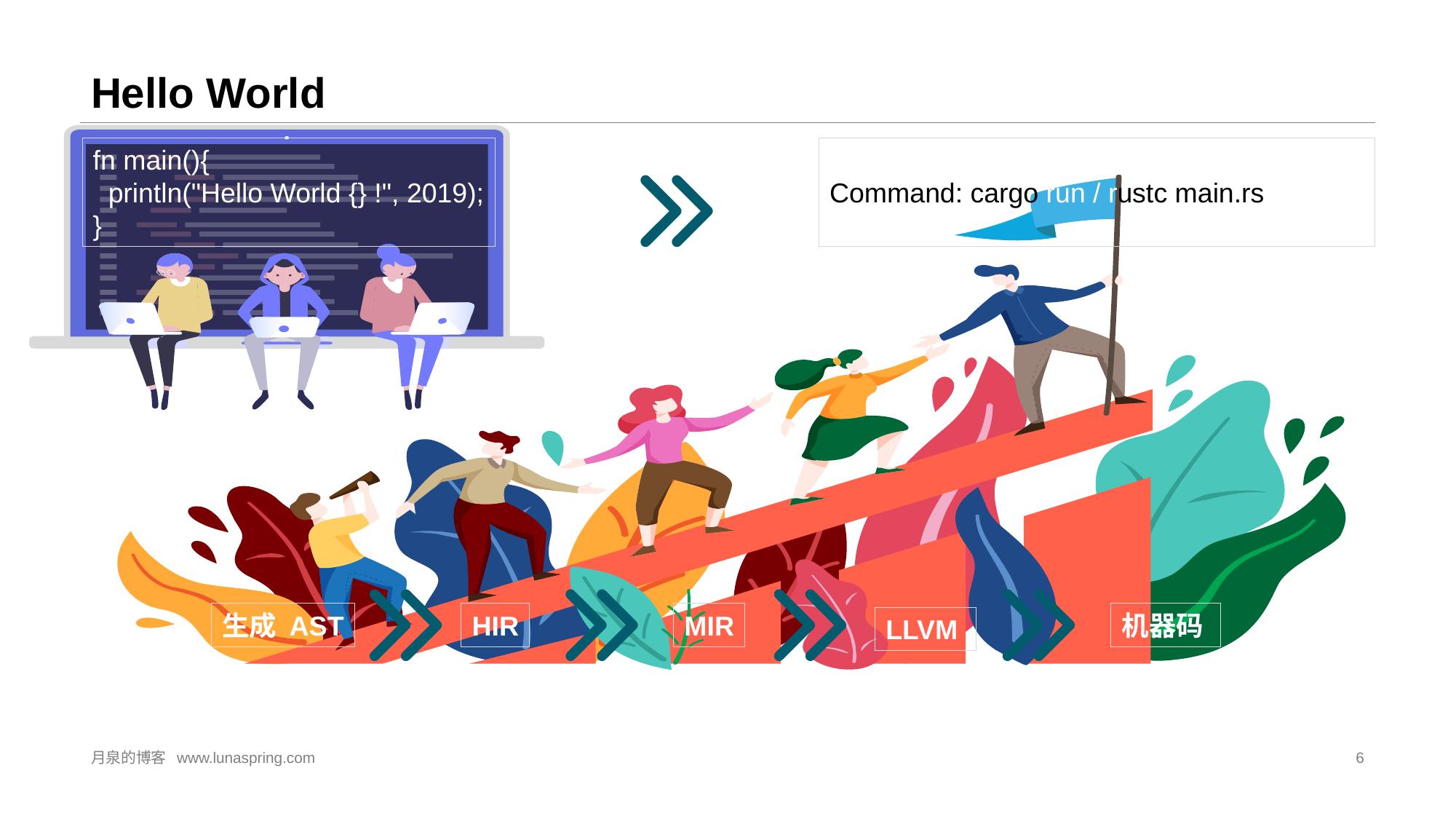

# Hello World

fn main(){
  println("Hello World {} !", 2019);
}

Command: cargo run / rustc main.rs

⽣成 AST
HIR
MIR
机器码
LLVM
月泉的博客  www.lunaspring.com
6